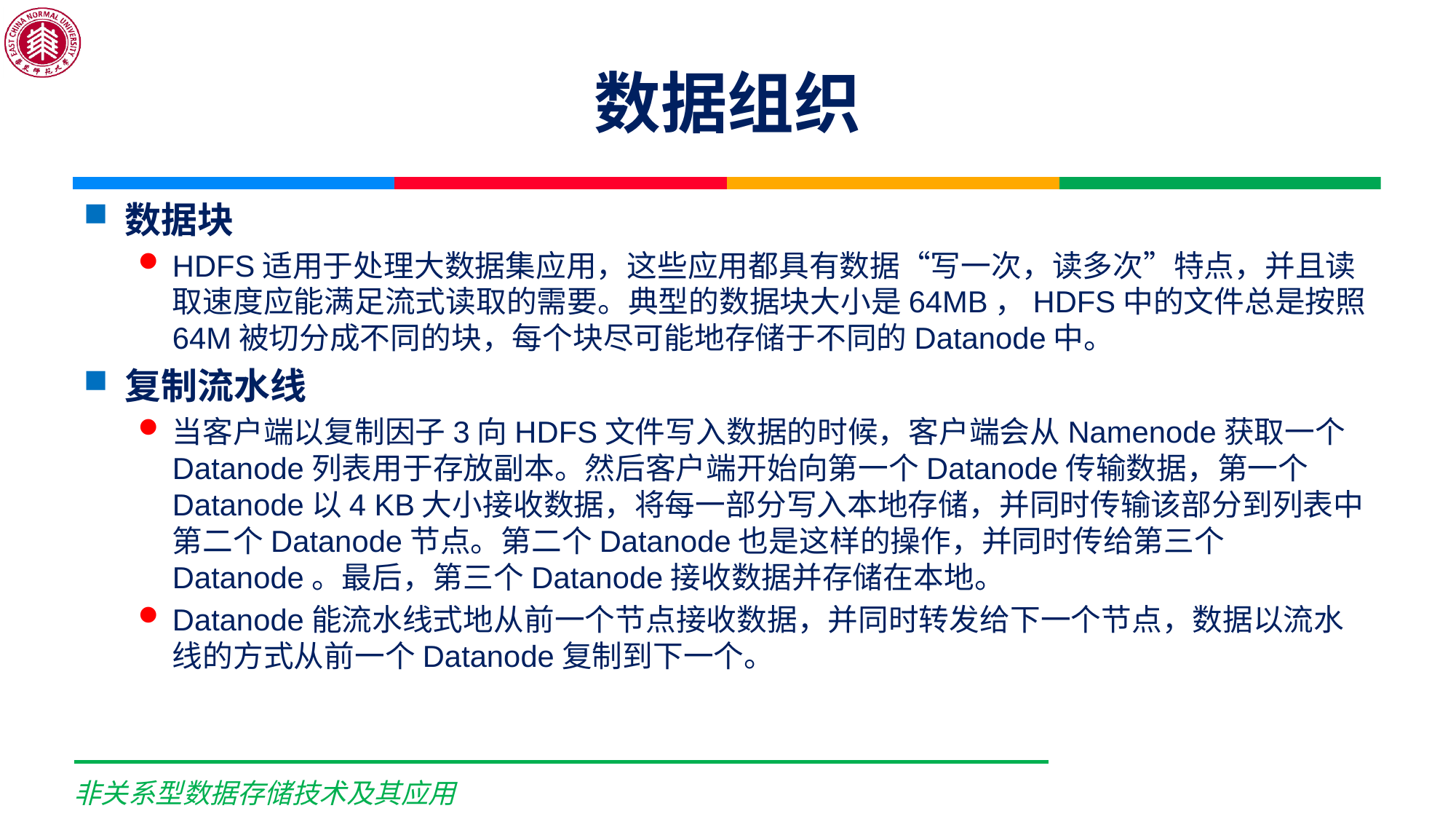

# 数据组织
数据块
HDFS适用于处理大数据集应用，这些应用都具有数据“写一次，读多次”特点，并且读取速度应能满足流式读取的需要。典型的数据块大小是64MB，HDFS中的文件总是按照64M被切分成不同的块，每个块尽可能地存储于不同的Datanode中。
复制流水线
当客户端以复制因子3向HDFS文件写入数据的时候，客户端会从Namenode获取一个Datanode列表用于存放副本。然后客户端开始向第一个Datanode传输数据，第一个Datanode以4 KB大小接收数据，将每一部分写入本地存储，并同时传输该部分到列表中第二个Datanode节点。第二个Datanode也是这样的操作，并同时传给第三个Datanode。最后，第三个Datanode接收数据并存储在本地。
Datanode能流水线式地从前一个节点接收数据，并同时转发给下一个节点，数据以流水线的方式从前一个Datanode复制到下一个。